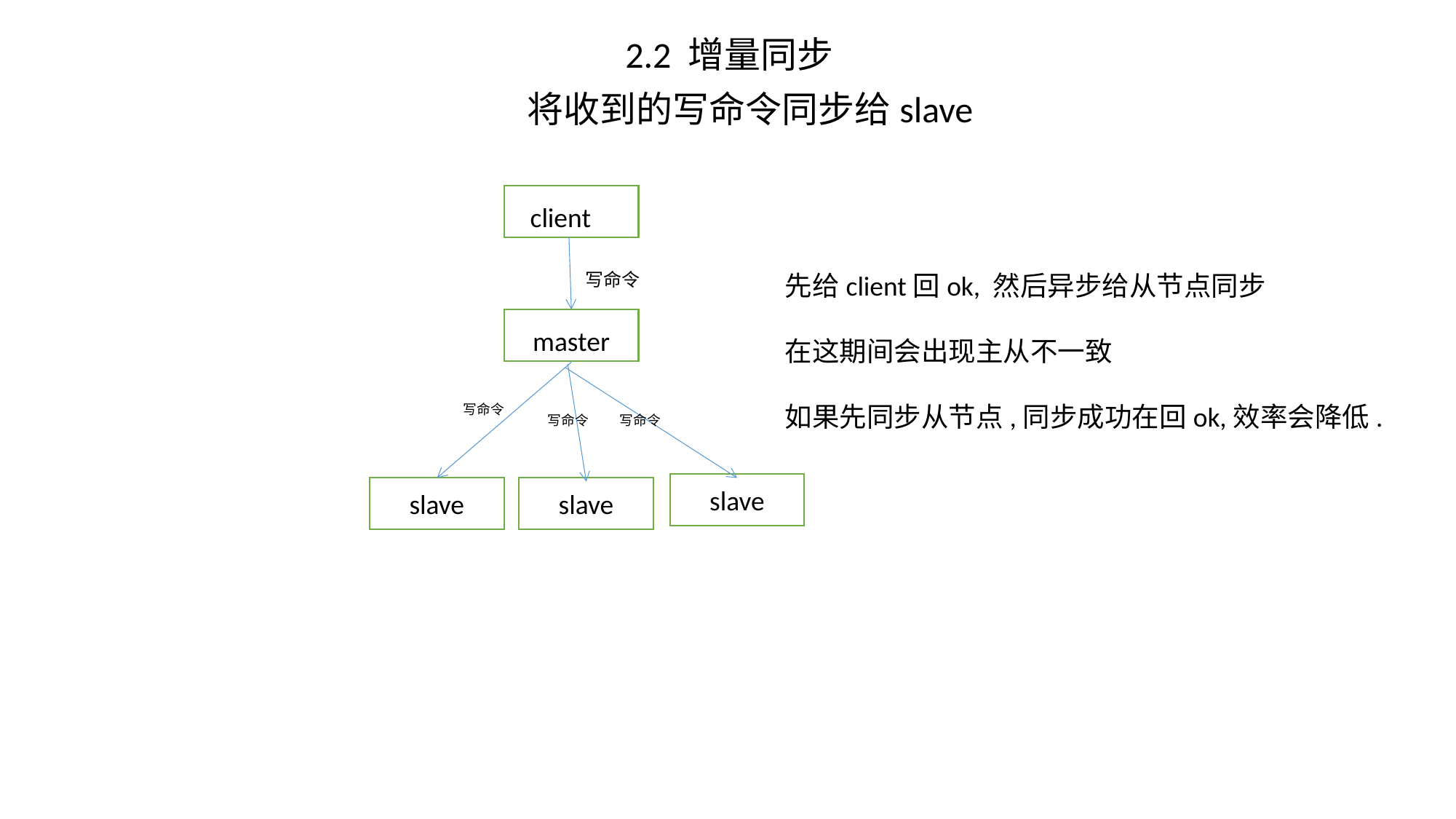

2.2 增量同步
        将收到的写命令同步给slave

client
写命令
先给client回ok, 然后异步给从节点同步

在这期间会出现主从不一致

如果先同步从节点,同步成功在回ok,效率会降低.

master
写命令
写命令
写命令

slave

slave

slave